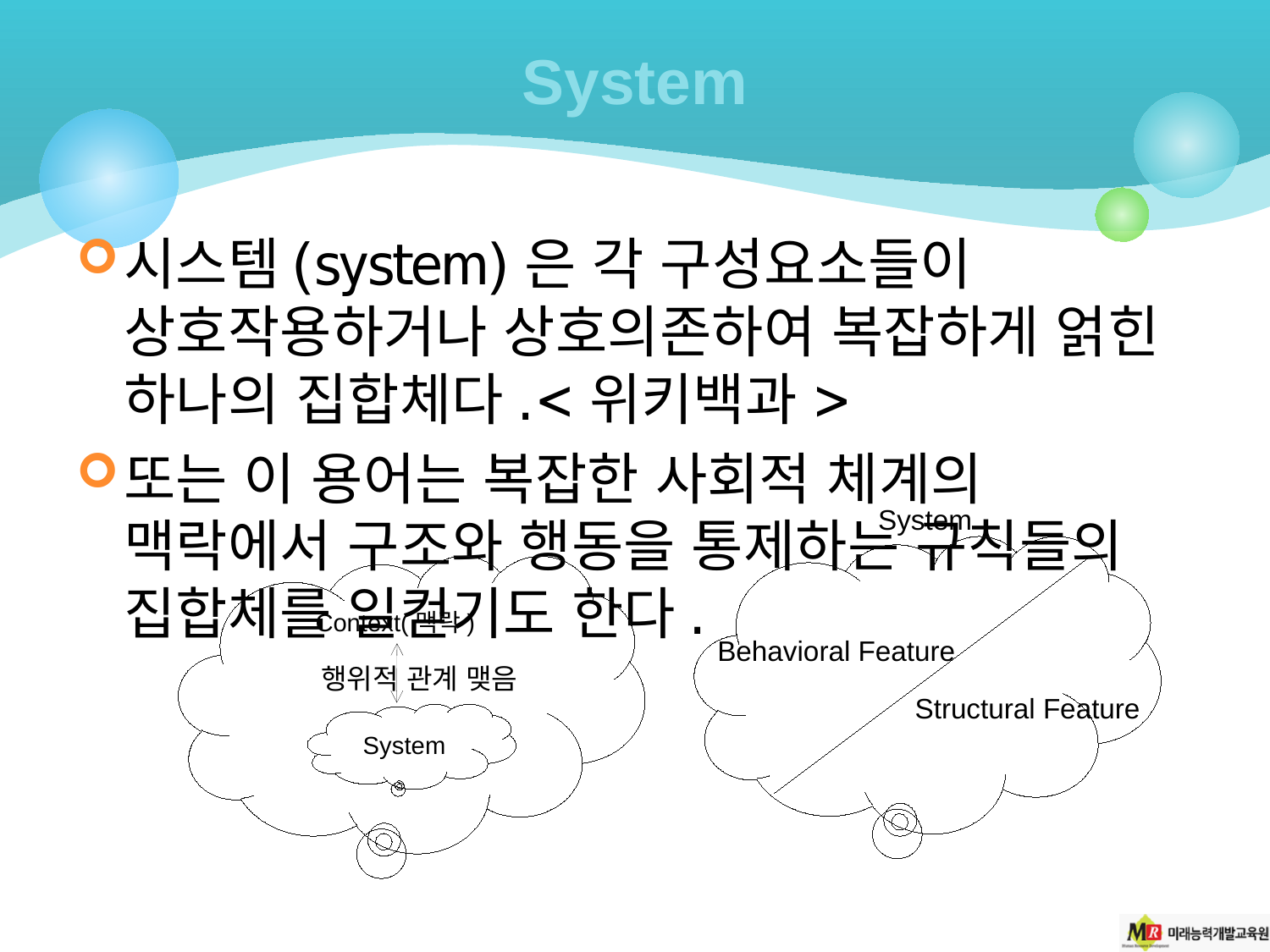

# System
시스템(system)은 각 구성요소들이 상호작용하거나 상호의존하여 복잡하게 얽힌 하나의 집합체다.<위키백과>
또는 이 용어는 복잡한 사회적 체계의 맥락에서 구조와 행동을 통제하는 규칙들의 집합체를 일컫기도 한다.
System

Context(맥락)
Behavioral Feature
행위적 관계 맺음
Structural Feature
System